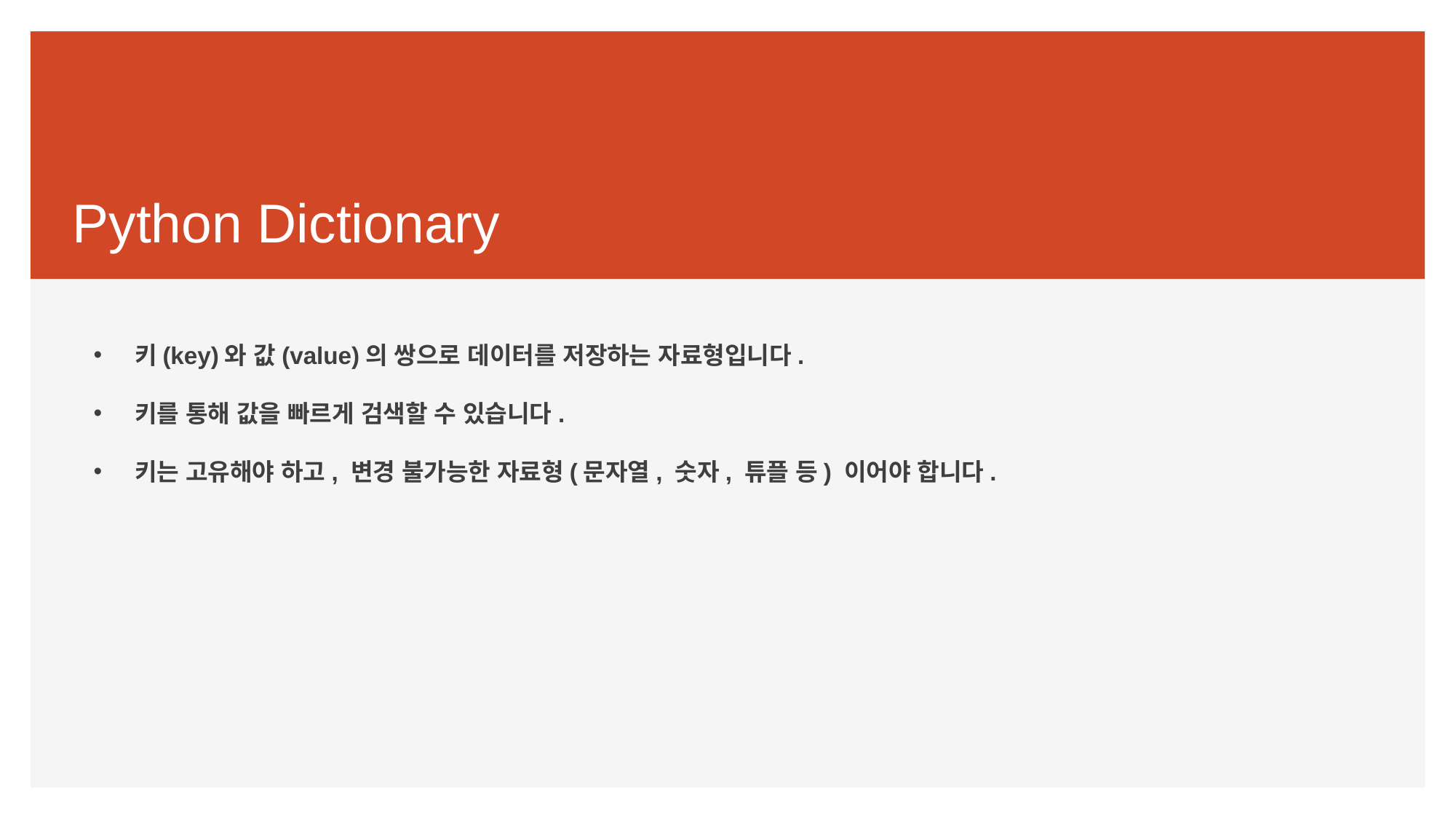

Python Dictionary
키(key)와 값(value)의 쌍으로 데이터를 저장하는 자료형입니다.
키를 통해 값을 빠르게 검색할 수 있습니다.
키는 고유해야 하고, 변경 불가능한 자료형(문자열, 숫자, 튜플 등) 이어야 합니다.